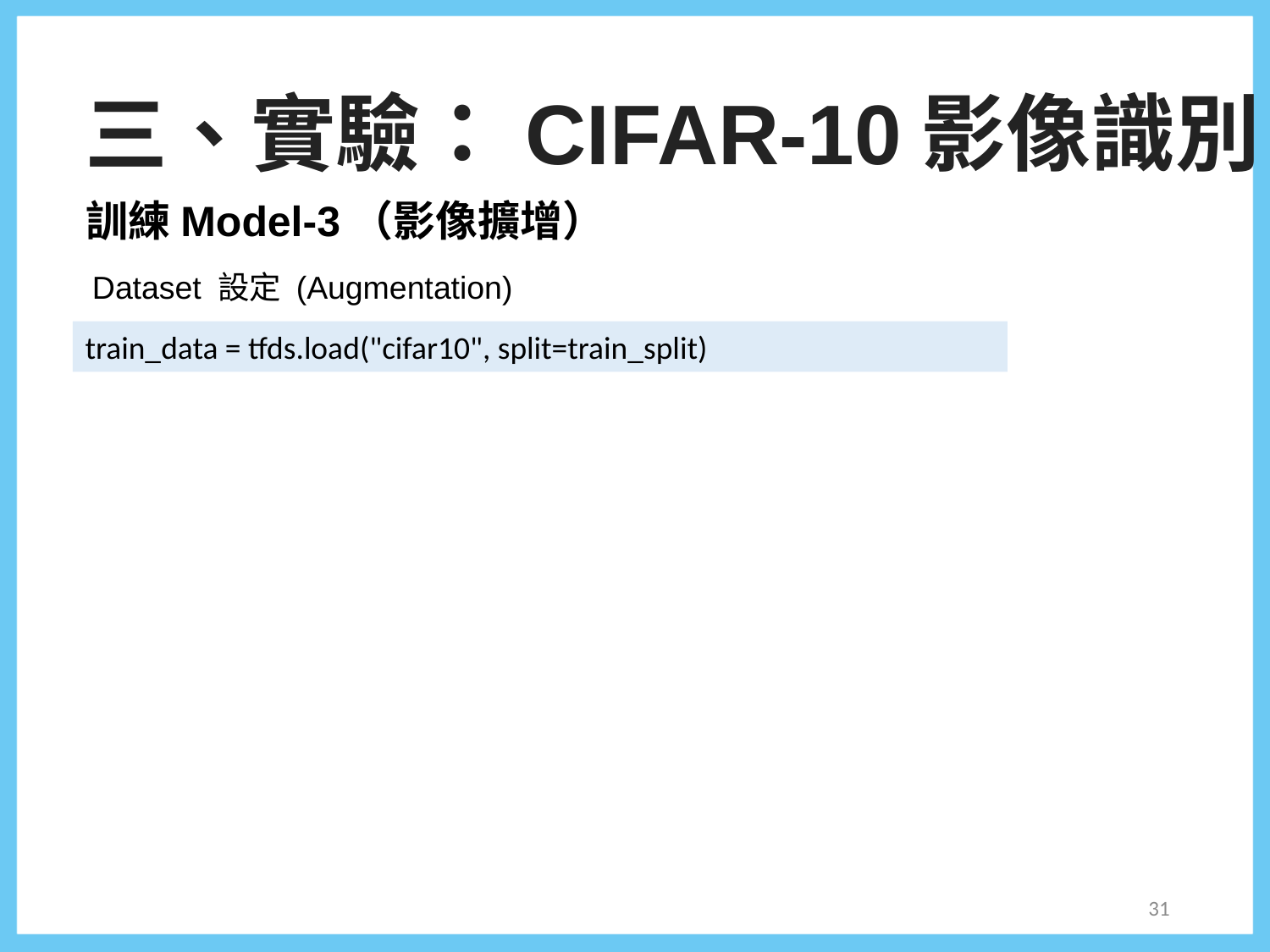

三、實驗：CIFAR-10影像識別
訓練Model-3（影像擴增）
Dataset 設定 (Augmentation)
train_data = tfds.load("cifar10", split=train_split)
31